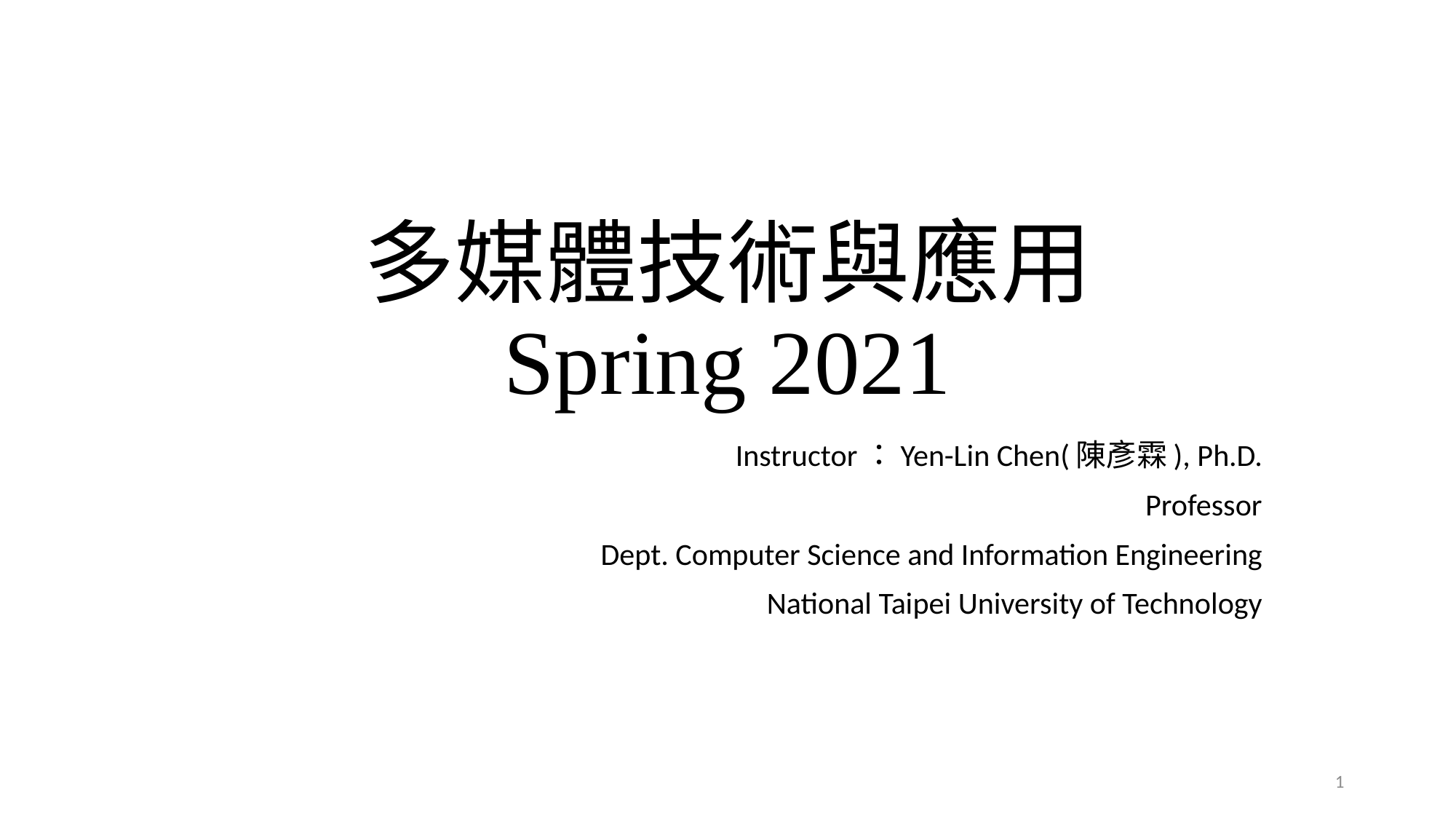

# 多媒體技術與應用 Spring 2021
Instructor：Yen-Lin Chen(陳彥霖), Ph.D.
Professor
Dept. Computer Science and Information Engineering
National Taipei University of Technology

1